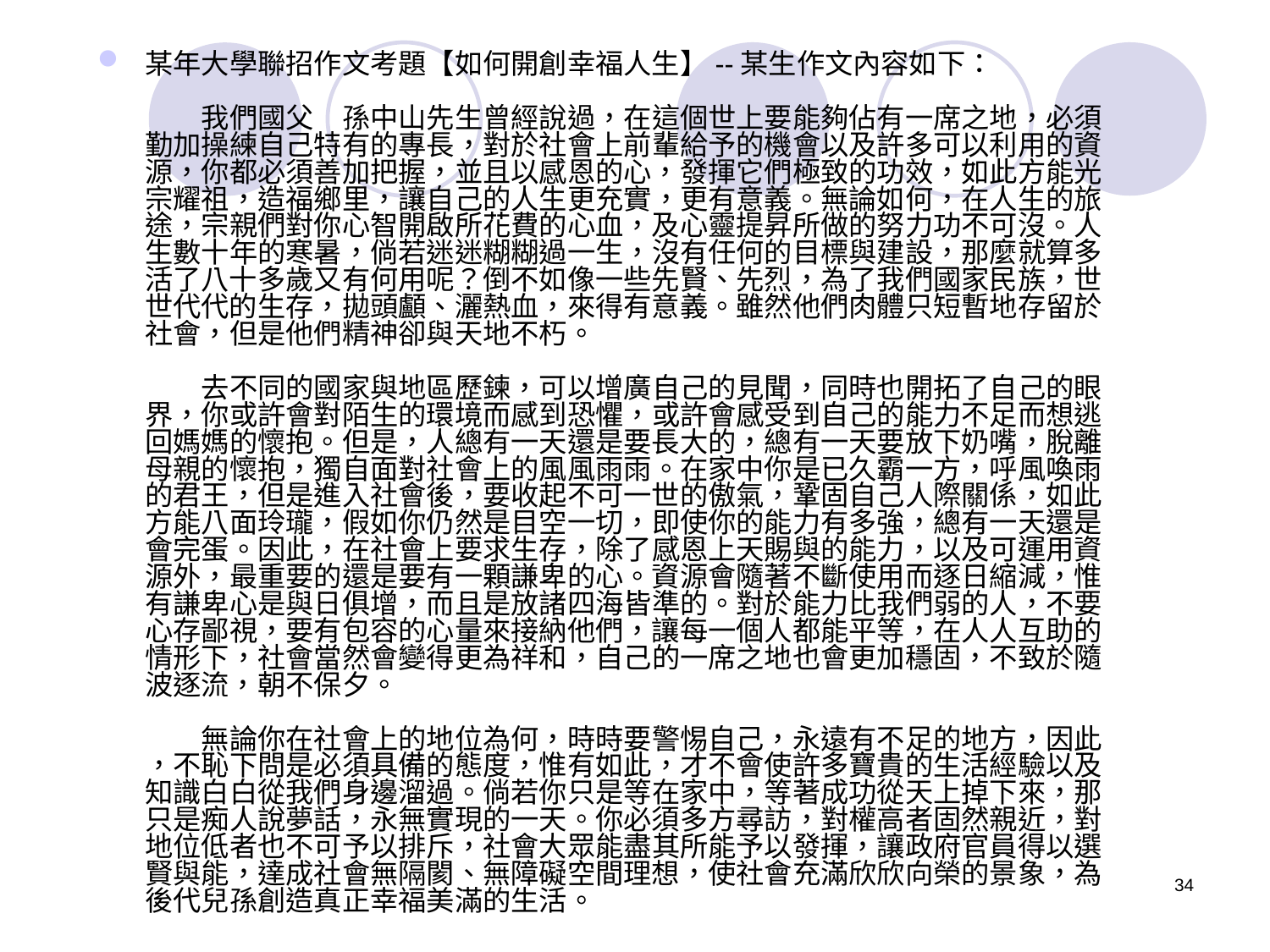

某年大學聯招作文考題【如何開創幸福人生】--某生作文內容如下：
　　我們國父　孫中山先生曾經說過，在這個世上要能夠佔有一席之地，必須
勤加操練自己特有的專長，對於社會上前輩給予的機會以及許多可以利用的資
源，你都必須善加把握，並且以感恩的心，發揮它們極致的功效，如此方能光
宗耀祖，造福鄉里，讓自己的人生更充實，更有意義。無論如何，在人生的旅
途，宗親們對你心智開啟所花費的心血，及心靈提昇所做的努力功不可沒。人
生數十年的寒暑，倘若迷迷糊糊過一生，沒有任何的目標與建設，那麼就算多
活了八十多歲又有何用呢？倒不如像一些先賢、先烈，為了我們國家民族，世
世代代的生存，拋頭顱、灑熱血，來得有意義。雖然他們肉體只短暫地存留於
社會，但是他們精神卻與天地不朽。
　　去不同的國家與地區歷鍊，可以增廣自己的見聞，同時也開拓了自己的眼
界，你或許會對陌生的環境而感到恐懼，或許會感受到自己的能力不足而想逃
回媽媽的懷抱。但是，人總有一天還是要長大的，總有一天要放下奶嘴，脫離
母親的懷抱，獨自面對社會上的風風雨雨。在家中你是已久霸一方，呼風喚雨
的君王，但是進入社會後，要收起不可一世的傲氣，鞏固自己人際關係，如此
方能八面玲瓏，假如你仍然是目空一切，即使你的能力有多強，總有一天還是
會完蛋。因此，在社會上要求生存，除了感恩上天賜與的能力，以及可運用資
源外，最重要的還是要有一顆謙卑的心。資源會隨著不斷使用而逐日縮減，惟
有謙卑心是與日俱增，而且是放諸四海皆準的。對於能力比我們弱的人，不要
心存鄙視，要有包容的心量來接納他們，讓每一個人都能平等，在人人互助的
情形下，社會當然會變得更為祥和，自己的一席之地也會更加穩固，不致於隨
波逐流，朝不保夕。
　　無論你在社會上的地位為何，時時要警惕自己，永遠有不足的地方，因此
，不恥下問是必須具備的態度，惟有如此，才不會使許多寶貴的生活經驗以及
知識白白從我們身邊溜過。倘若你只是等在家中，等著成功從天上掉下來，那
只是痴人說夢話，永無實現的一天。你必須多方尋訪，對權高者固然親近，對
地位低者也不可予以排斥，社會大眾能盡其所能予以發揮，讓政府官員得以選
賢與能，達成社會無隔閡、無障礙空間理想，使社會充滿欣欣向榮的景象，為
後代兒孫創造真正幸福美滿的生活。

34